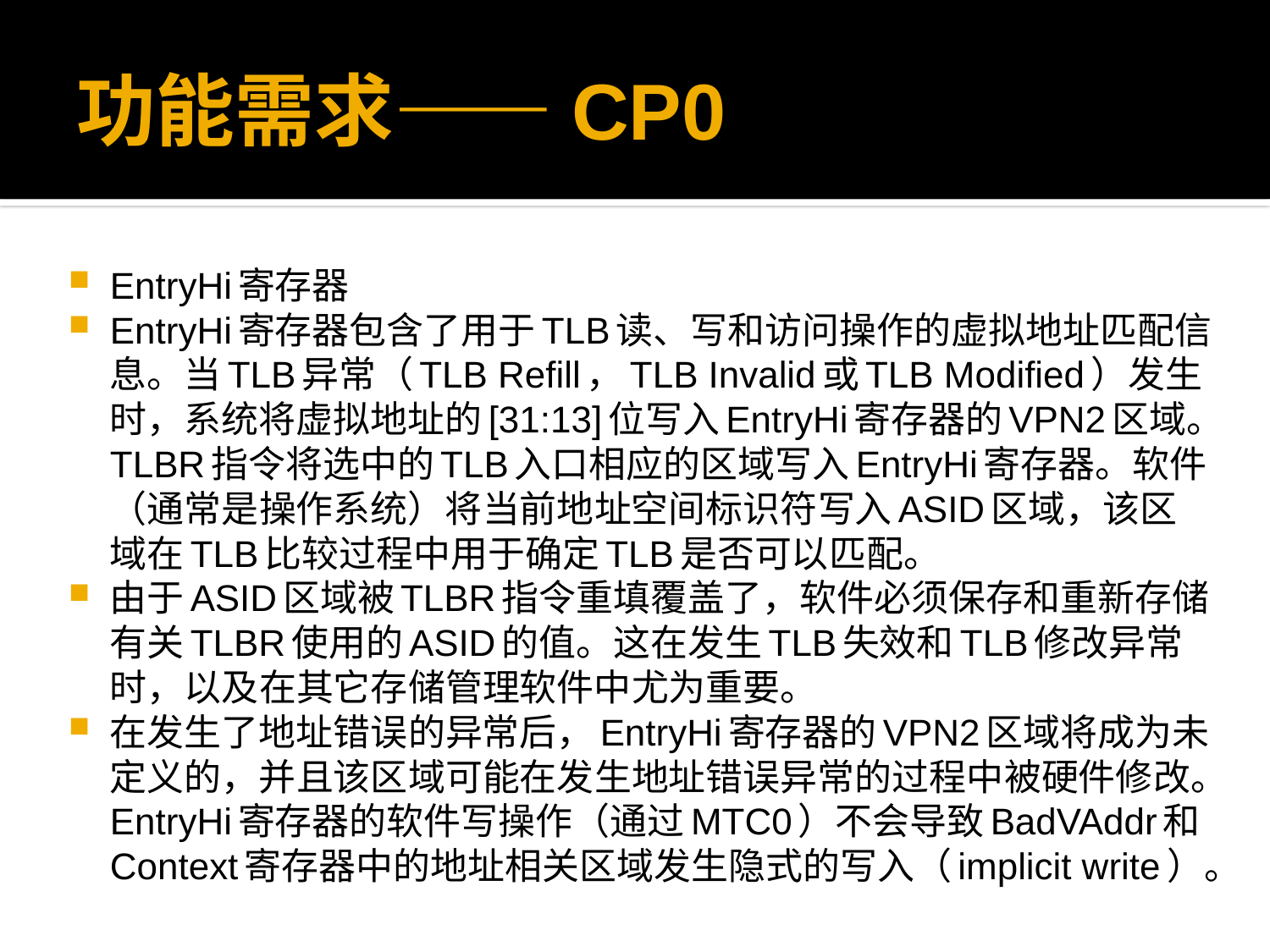

# 功能需求——CP0
EntryHi寄存器
EntryHi寄存器包含了用于TLB读、写和访问操作的虚拟地址匹配信息。当TLB异常（TLB Refill，TLB Invalid或TLB Modified）发生时，系统将虚拟地址的[31:13]位写入EntryHi寄存器的VPN2区域。TLBR指令将选中的TLB入口相应的区域写入EntryHi寄存器。软件（通常是操作系统）将当前地址空间标识符写入ASID区域，该区域在TLB比较过程中用于确定TLB是否可以匹配。
由于ASID区域被TLBR指令重填覆盖了，软件必须保存和重新存储有关TLBR使用的ASID的值。这在发生TLB失效和TLB修改异常时，以及在其它存储管理软件中尤为重要。
在发生了地址错误的异常后，EntryHi寄存器的VPN2区域将成为未定义的，并且该区域可能在发生地址错误异常的过程中被硬件修改。EntryHi寄存器的软件写操作（通过MTC0）不会导致BadVAddr和Context寄存器中的地址相关区域发生隐式的写入（implicit write）。